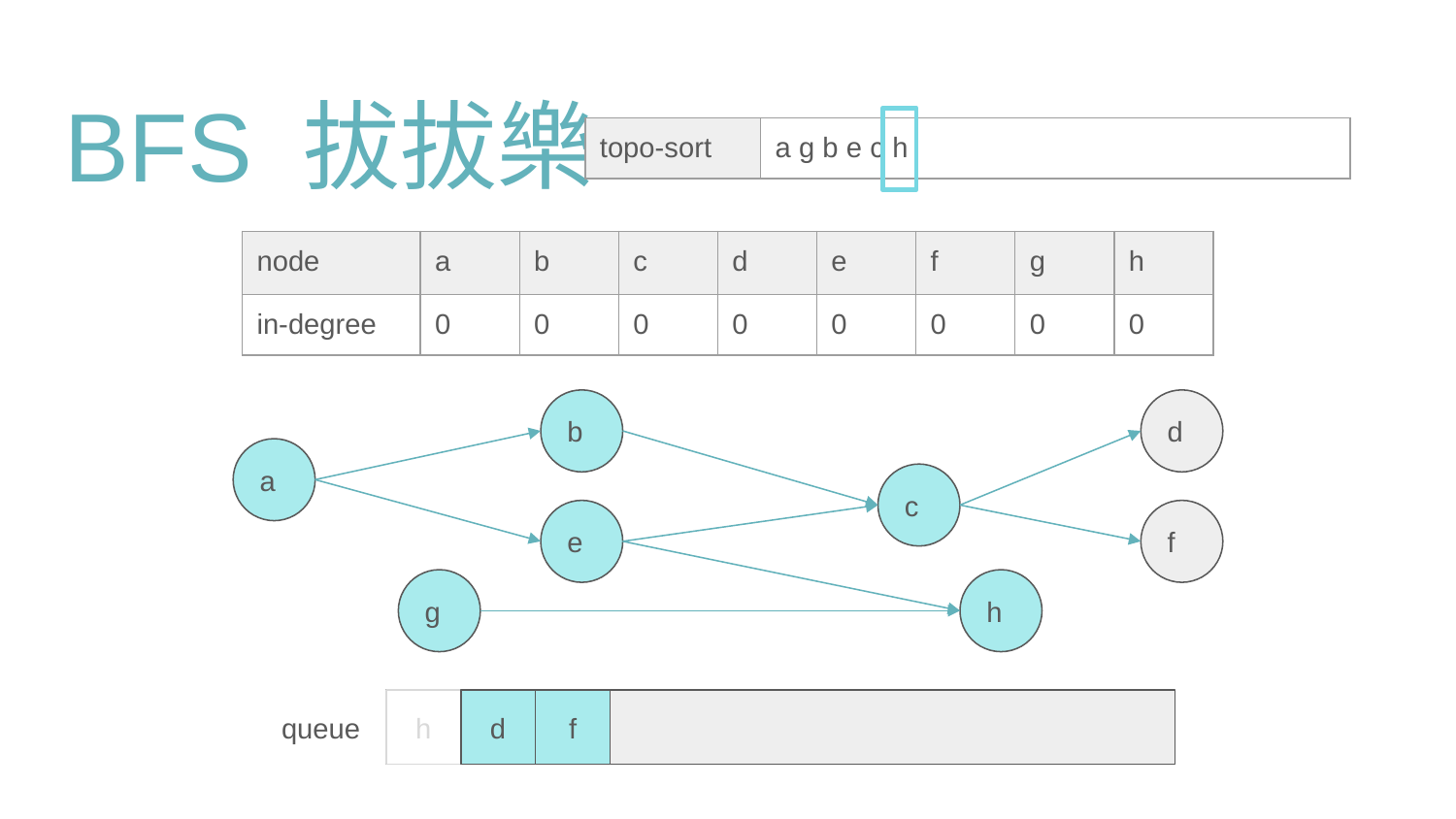

# BFS 拔拔樂

| topo-sort | a g b e c h |
| --- | --- |
| node | a | b | c | d | e | f | g | h |
| --- | --- | --- | --- | --- | --- | --- | --- | --- |
| in-degree | 0 | 0 | 0 | 0 | 0 | 0 | 0 | 0 |
b
d
a
c
e
f
g
h
h

d
f
queue